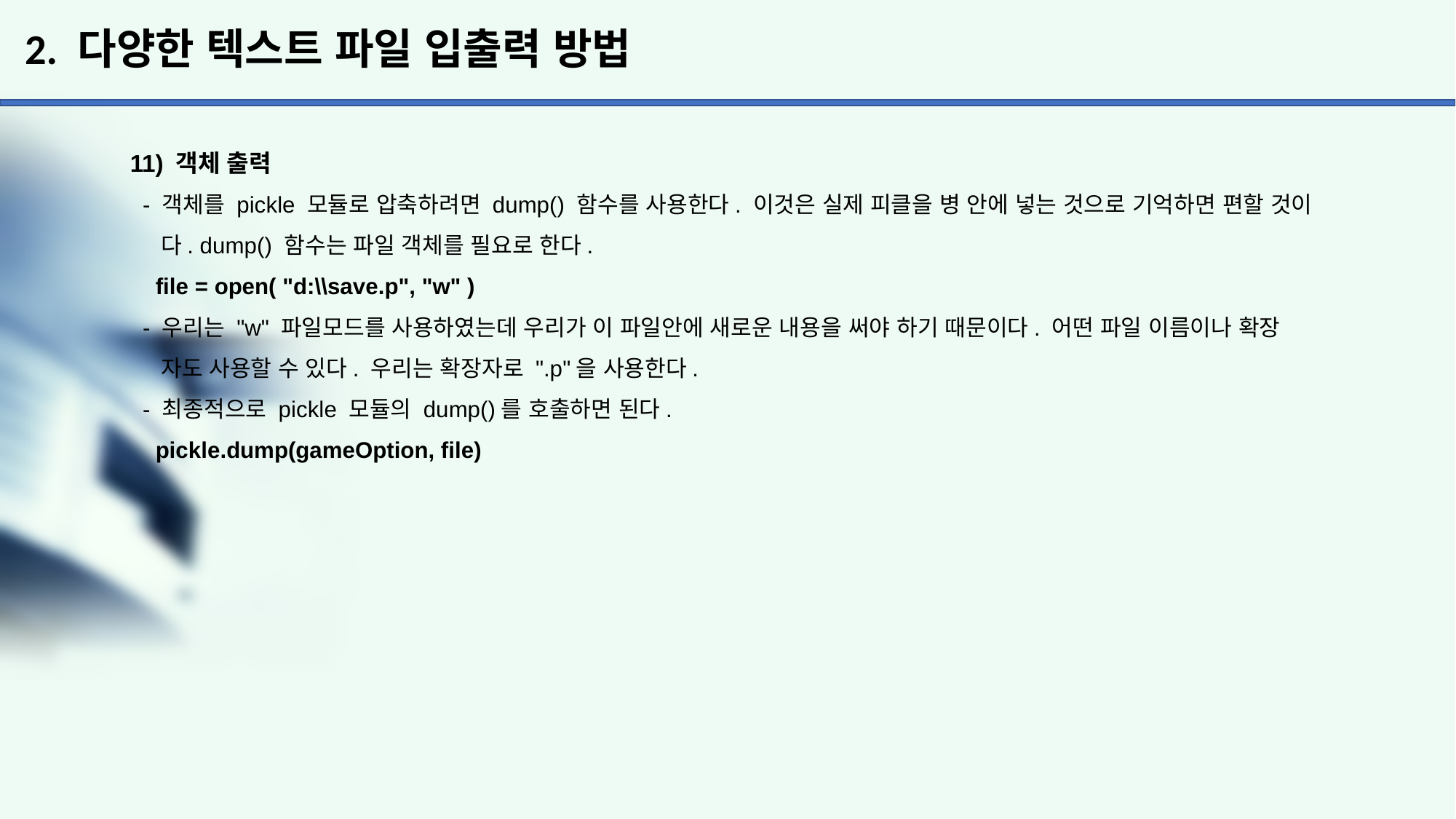

# 2. 다양한 텍스트 파일 입출력 방법
11) 객체 출력
  - 객체를 pickle 모듈로 압축하려면 dump() 함수를 사용한다. 이것은 실제 피클을 병 안에 넣는 것으로 기억하면 편할 것이
    다. dump() 함수는 파일 객체를 필요로 한다.
    file = open( "d:\\save.p", "w" )
  - 우리는 "w" 파일모드를 사용하였는데 우리가 이 파일안에 새로운 내용을 써야 하기 때문이다. 어떤 파일 이름이나 확장
    자도 사용할 수 있다. 우리는 확장자로 ".p"을 사용한다.
  - 최종적으로 pickle 모듈의 dump()를 호출하면 된다.
    pickle.dump(gameOption, file)